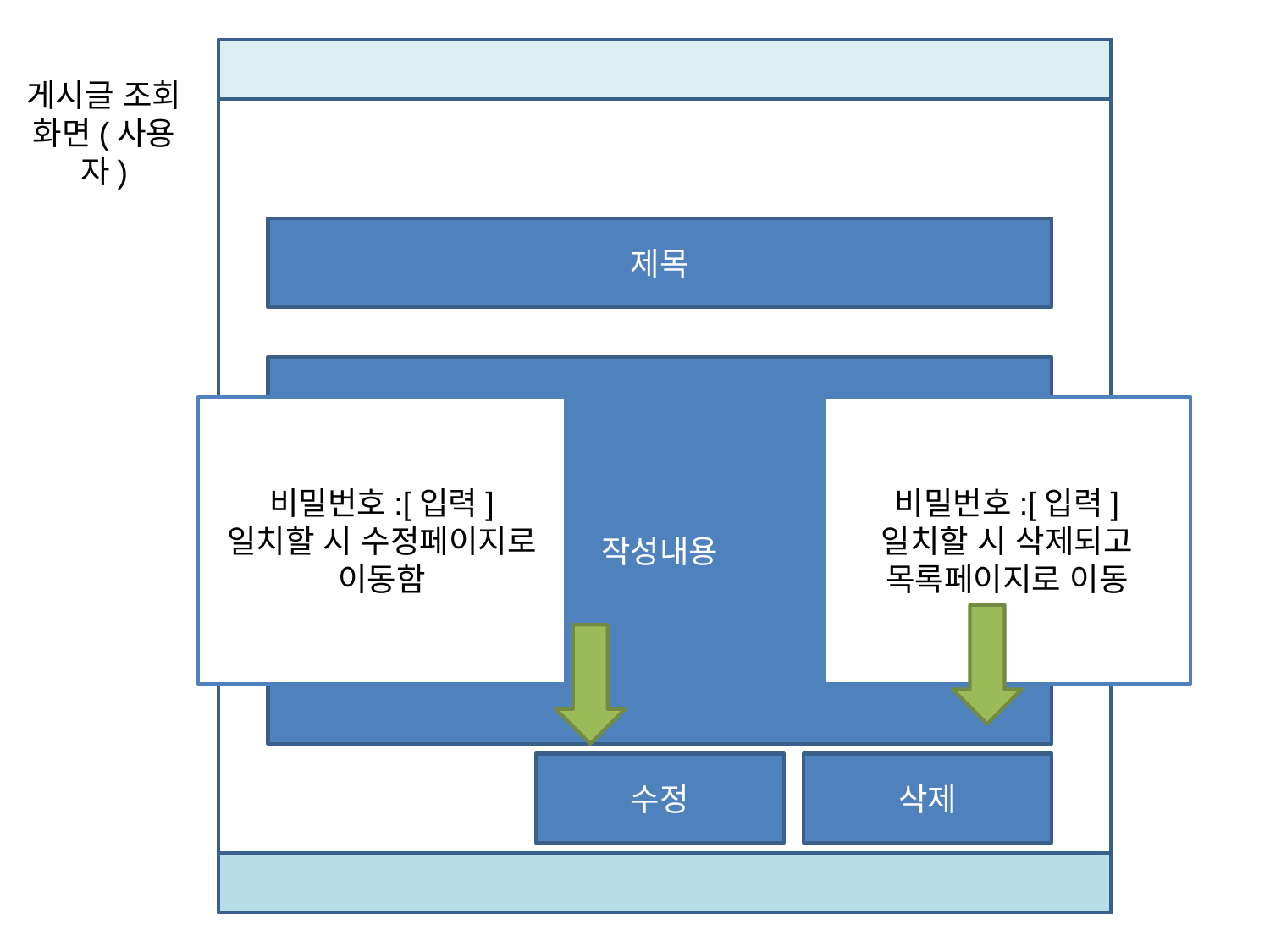

게시글 조회
화면(사용자)
제목
작성내용
비밀번호:[입력]
일치할 시 수정페이지로
이동함
비밀번호:[입력]
일치할 시 삭제되고
목록페이지로 이동

수정
삭제